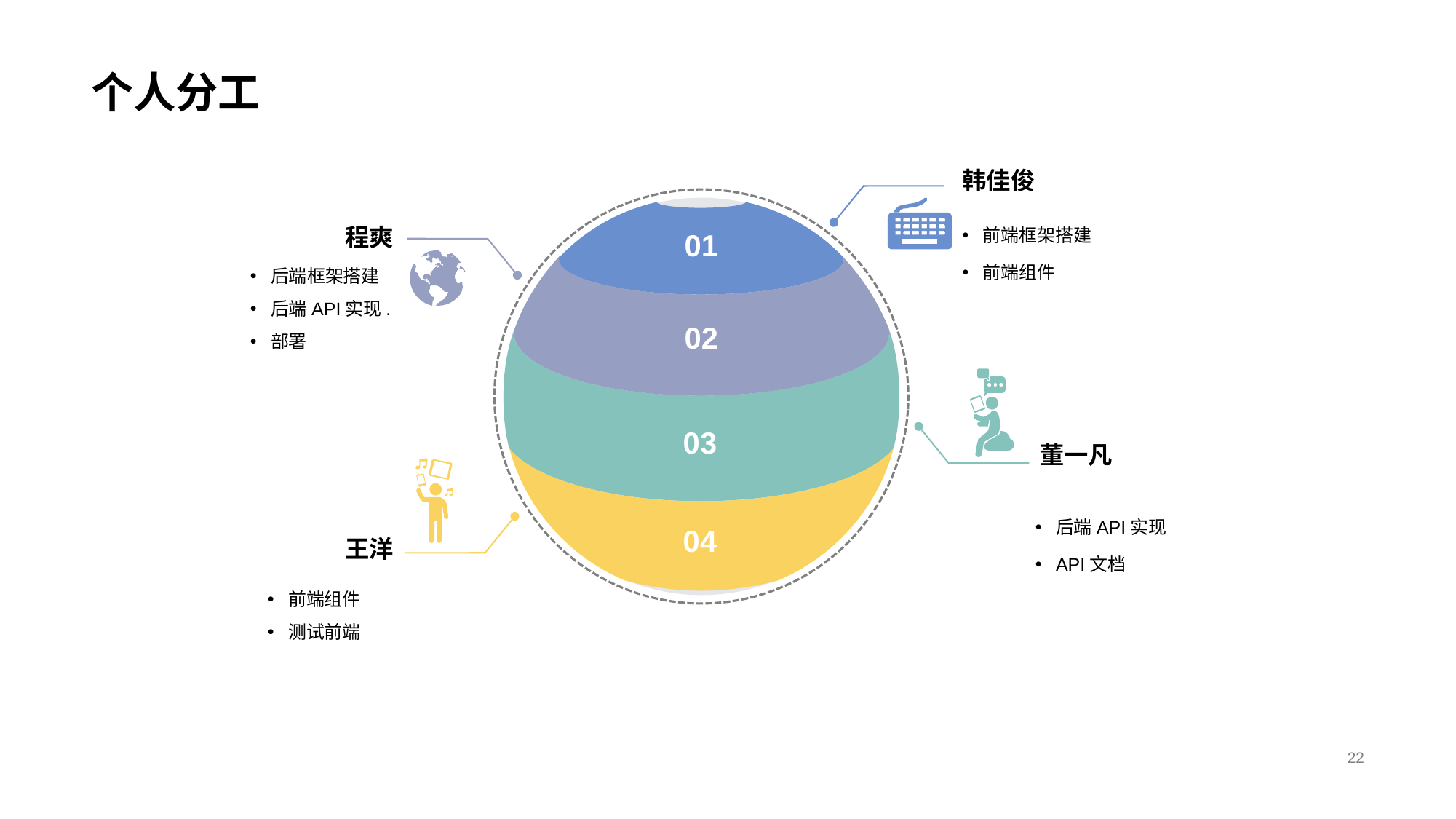

# 个人分工
韩佳俊

01

02

03

04
前端框架搭建
前端组件
程爽
后端框架搭建
后端API实现.
部署
董一凡
后端API实现
API文档
王洋
前端组件
测试前端
22